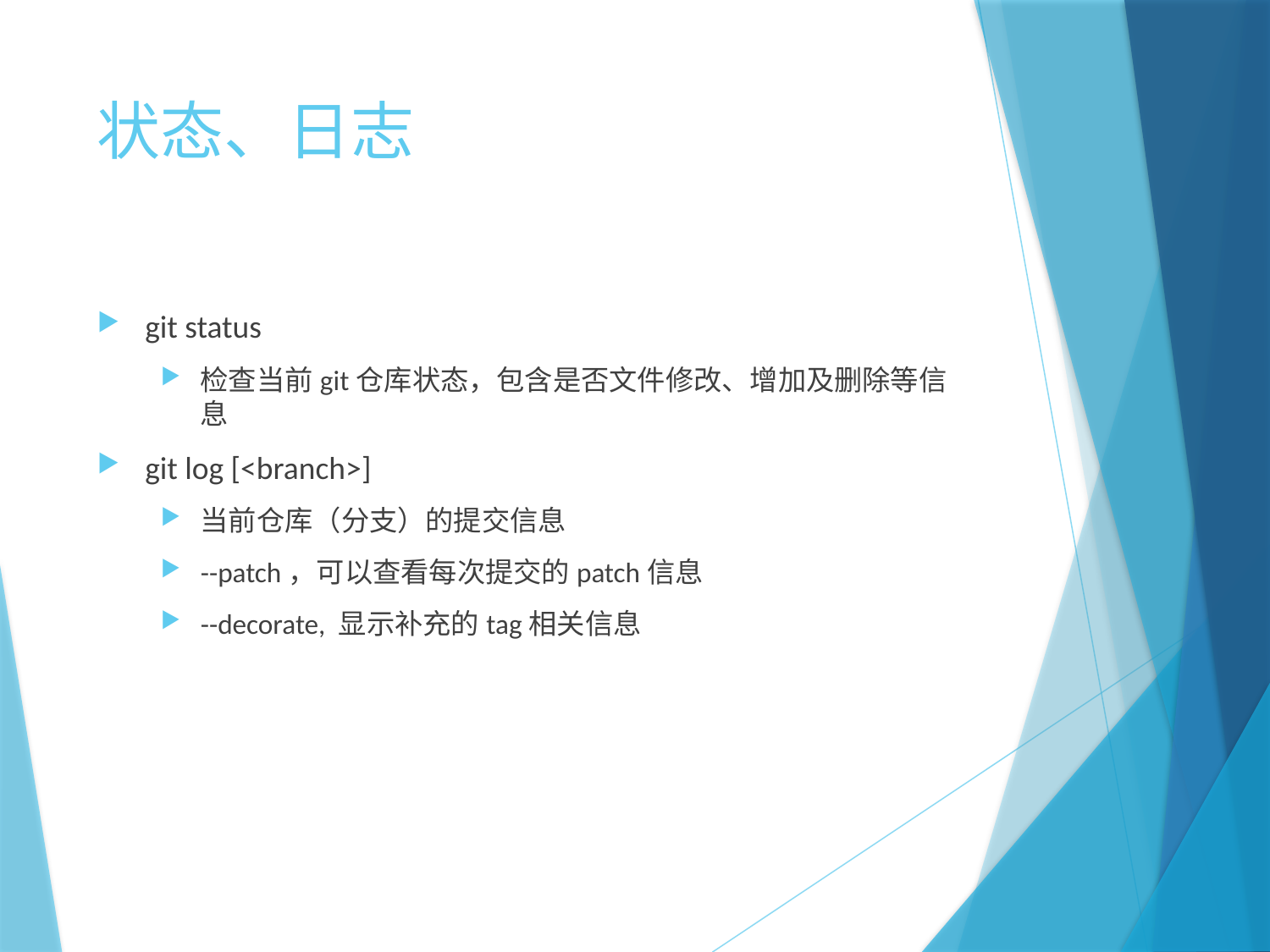

# 状态、日志
git status
检查当前git仓库状态，包含是否文件修改、增加及删除等信息
git log [<branch>]
当前仓库（分支）的提交信息
--patch，可以查看每次提交的patch信息
--decorate, 显示补充的tag相关信息